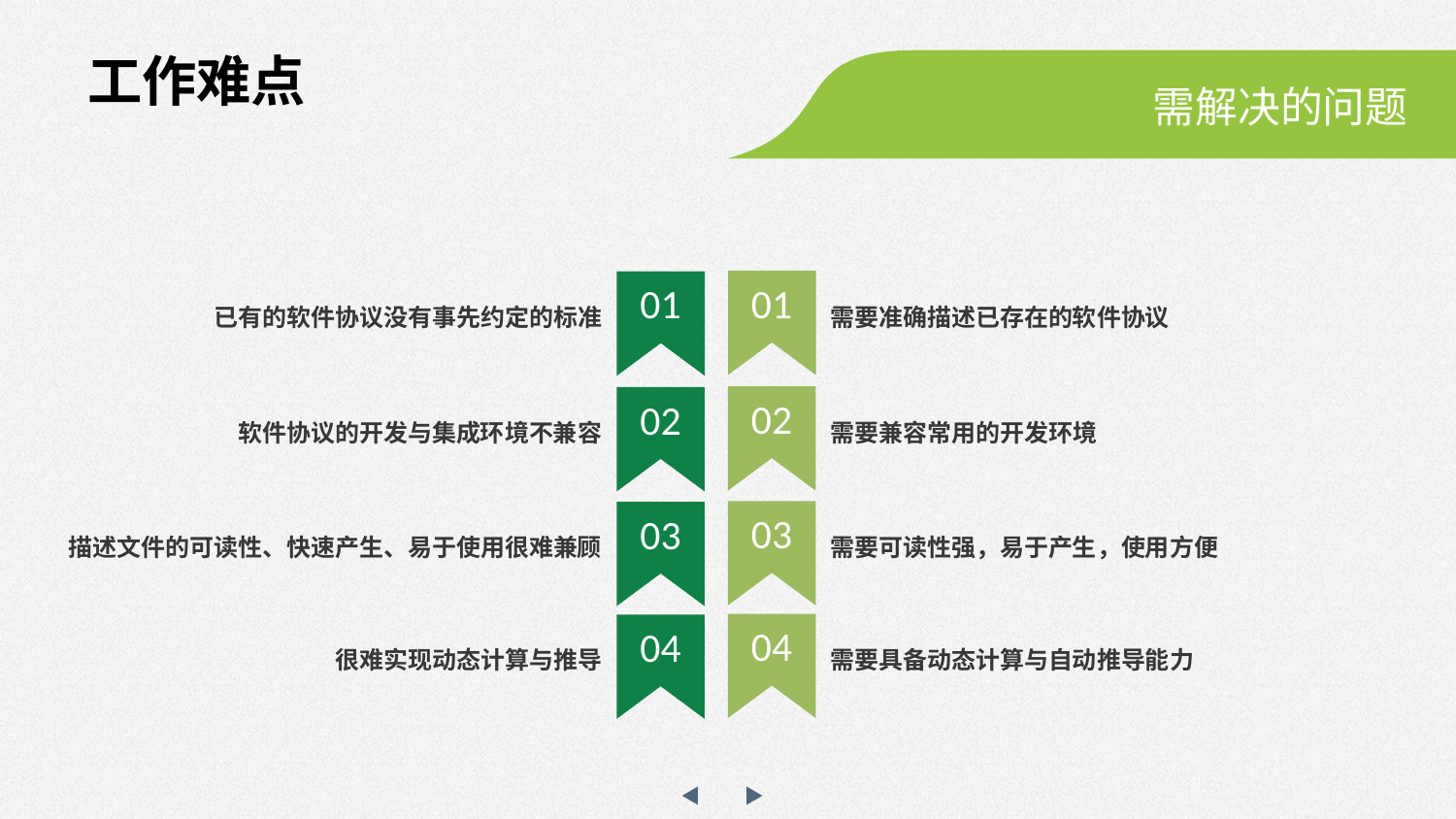

工作难点

需解决的问题
01
01
已有的软件协议没有事先约定的标准
需要准确描述已存在的软件协议
02
02
软件协议的开发与集成环境不兼容
需要兼容常用的开发环境
03
03
描述文件的可读性、快速产生、易于使用很难兼顾
需要可读性强，易于产生，使用方便
04
04
很难实现动态计算与推导
需要具备动态计算与自动推导能力